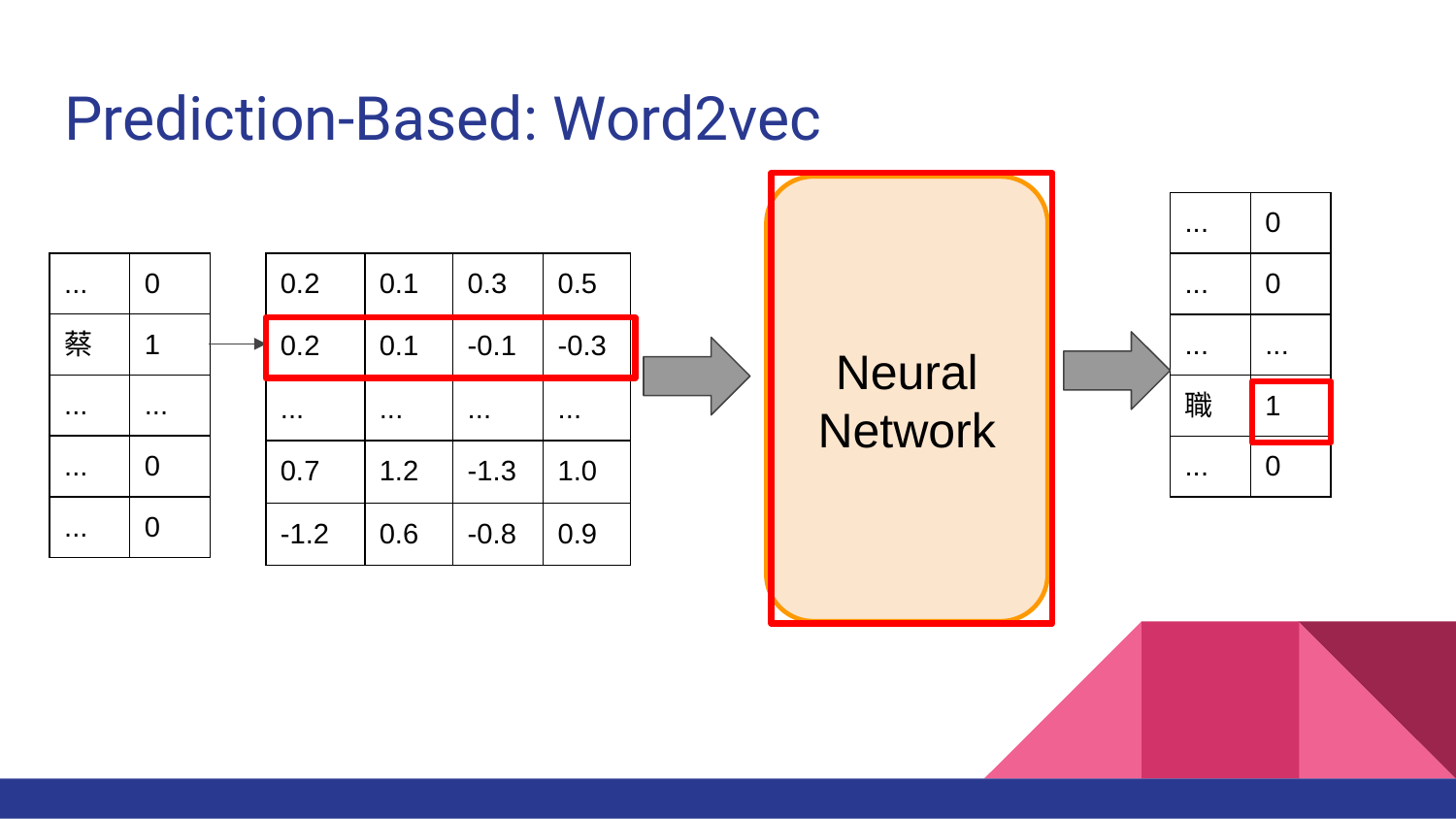

# Prediction-Based: Word2vec

Neural Network
| ... | 0 |
| --- | --- |
| ... | 0 |
| ... | ... |
| 職 | 1 |
| ... | 0 |
| ... | 0 |
| --- | --- |
| 蔡 | 1 |
| ... | ... |
| ... | 0 |
| ... | 0 |
| 0.2 | 0.1 | 0.3 | 0.5 |
| --- | --- | --- | --- |
| 0.2 | 0.1 | -0.1 | -0.3 |
| ... | ... | ... | ... |
| 0.7 | 1.2 | -1.3 | 1.0 |
| -1.2 | 0.6 | -0.8 | 0.9 |